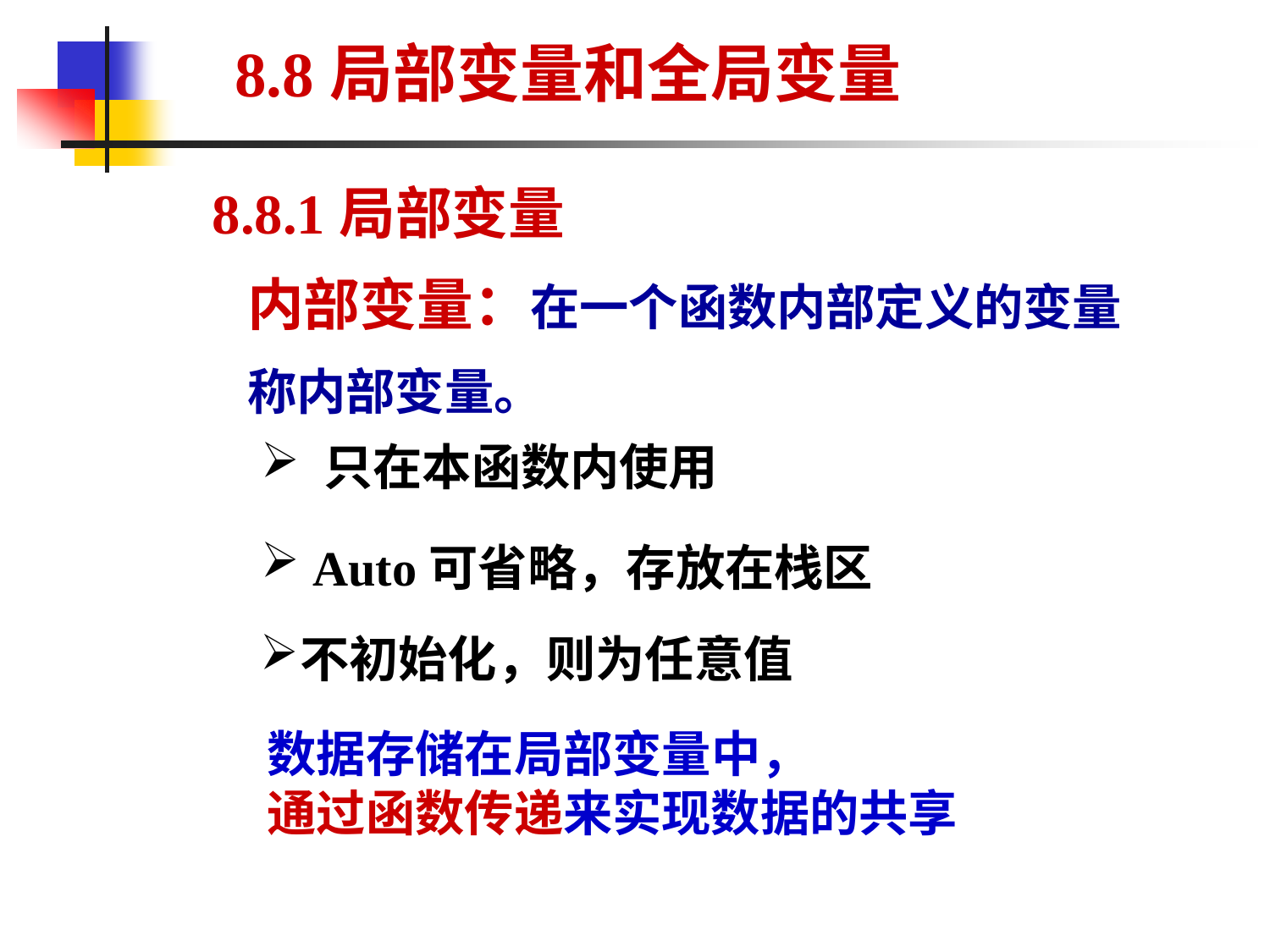

8.8局部变量和全局变量
 8.8.1局部变量
内部变量：在一个函数内部定义的变量称内部变量。
 只在本函数内使用
 Auto可省略，存放在栈区
不初始化，则为任意值
数据存储在局部变量中，
通过函数传递来实现数据的共享